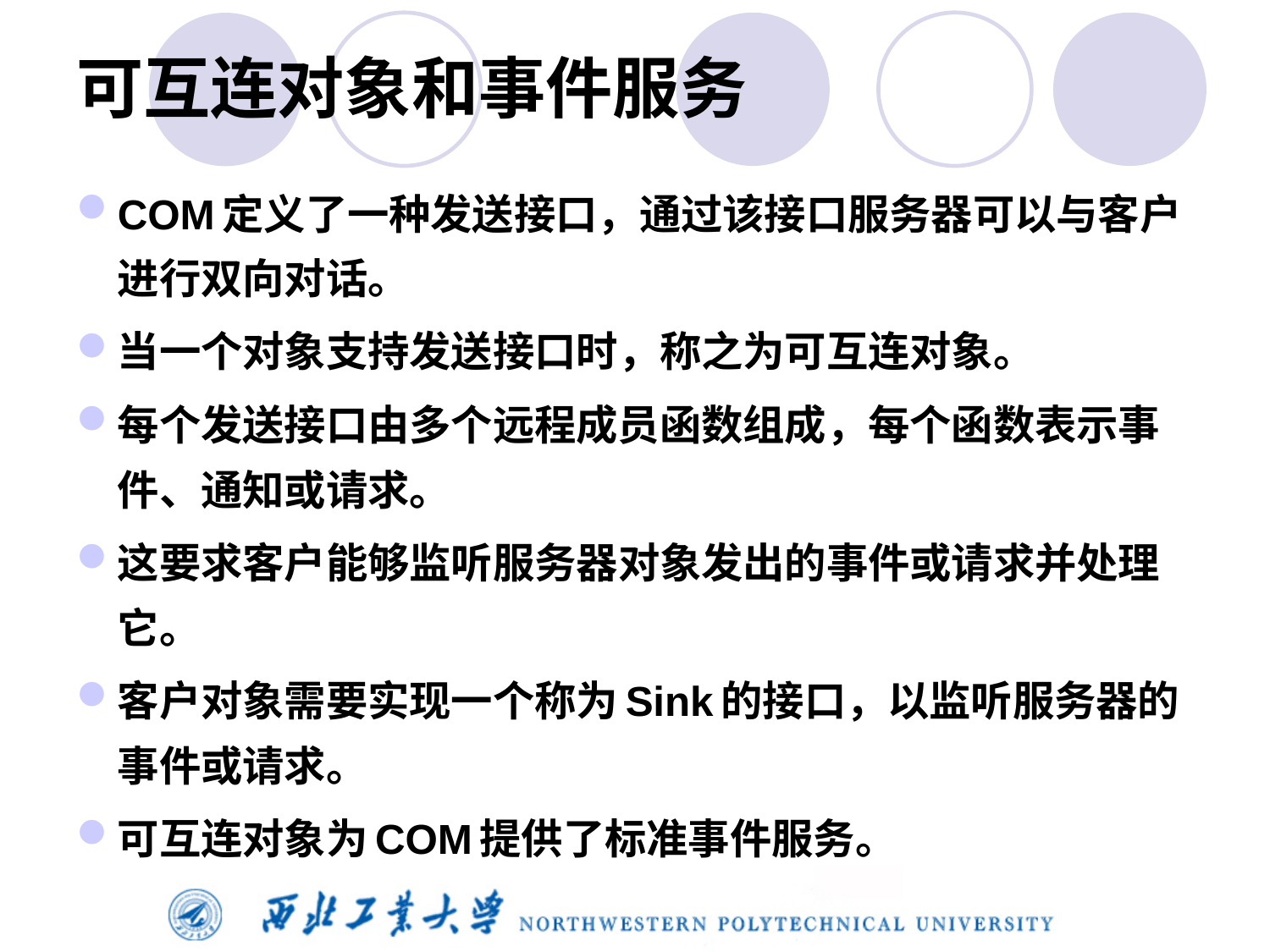

# 可互连对象和事件服务
COM定义了一种发送接口，通过该接口服务器可以与客户进行双向对话。
当一个对象支持发送接口时，称之为可互连对象。
每个发送接口由多个远程成员函数组成，每个函数表示事件、通知或请求。
这要求客户能够监听服务器对象发出的事件或请求并处理它。
客户对象需要实现一个称为Sink的接口，以监听服务器的事件或请求。
可互连对象为COM提供了标准事件服务。